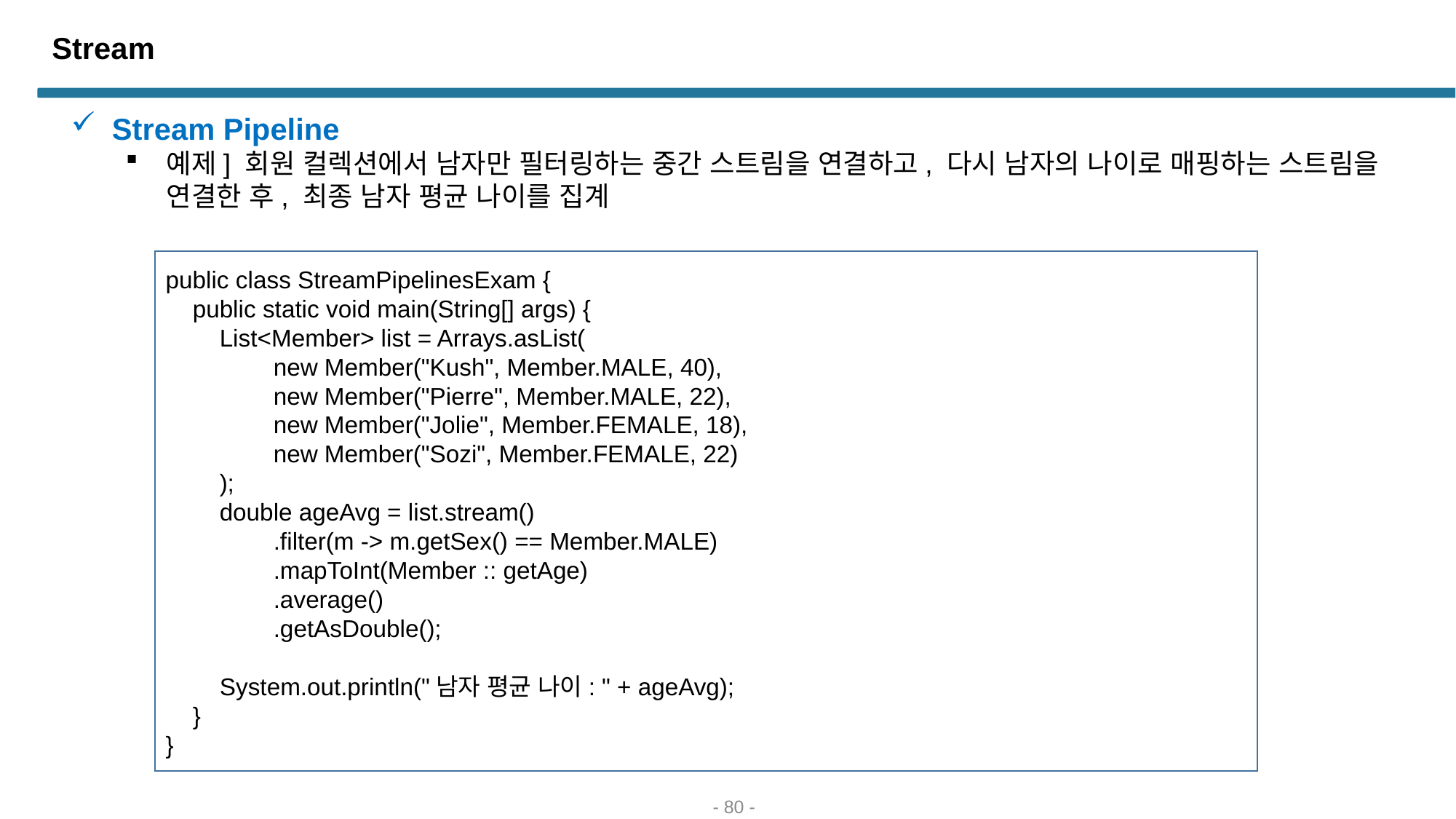

# Stream
Stream Pipeline
예제] 회원 컬렉션에서 남자만 필터링하는 중간 스트림을 연결하고, 다시 남자의 나이로 매핑하는 스트림을 연결한 후, 최종 남자 평균 나이를 집계
public class StreamPipelinesExam {
    public static void main(String[] args) {
        List<Member> list = Arrays.asList(
                new Member("Kush", Member.MALE, 40),
                new Member("Pierre", Member.MALE, 22),
                new Member("Jolie", Member.FEMALE, 18),
                new Member("Sozi", Member.FEMALE, 22)
        );
        double ageAvg = list.stream()
                .filter(m -> m.getSex() == Member.MALE)
                .mapToInt(Member :: getAge)
                .average()
                .getAsDouble();

        System.out.println("남자 평균 나이: " + ageAvg);
    }
}
- 80 -